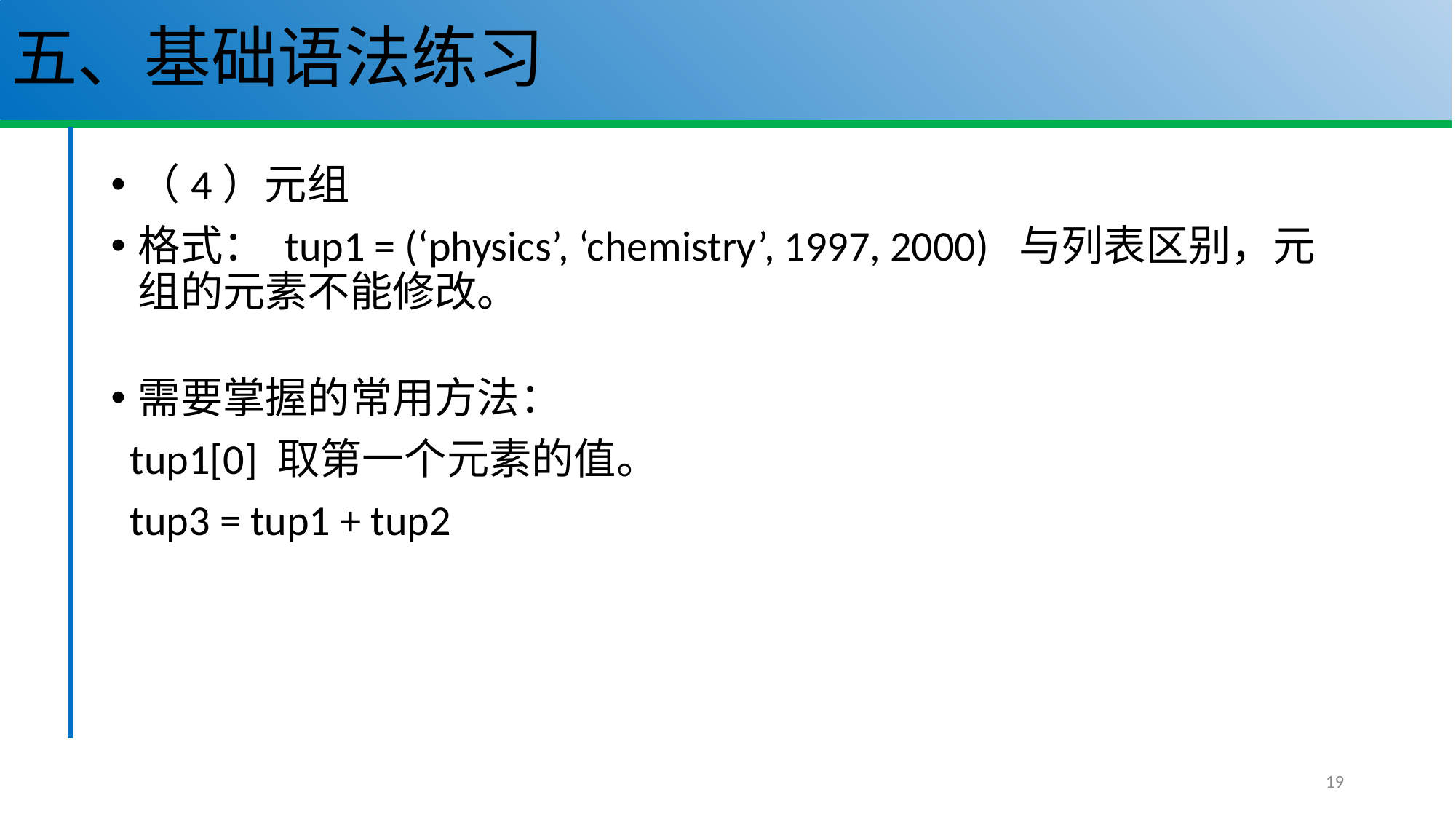

# 五、基础语法练习
（4）元组
格式： tup1 = (‘physics’, ‘chemistry’, 1997, 2000)  与列表区别，元组的元素不能修改。
需要掌握的常用方法：
  tup1[0] 取第一个元素的值。
  tup3 = tup1 + tup2

19